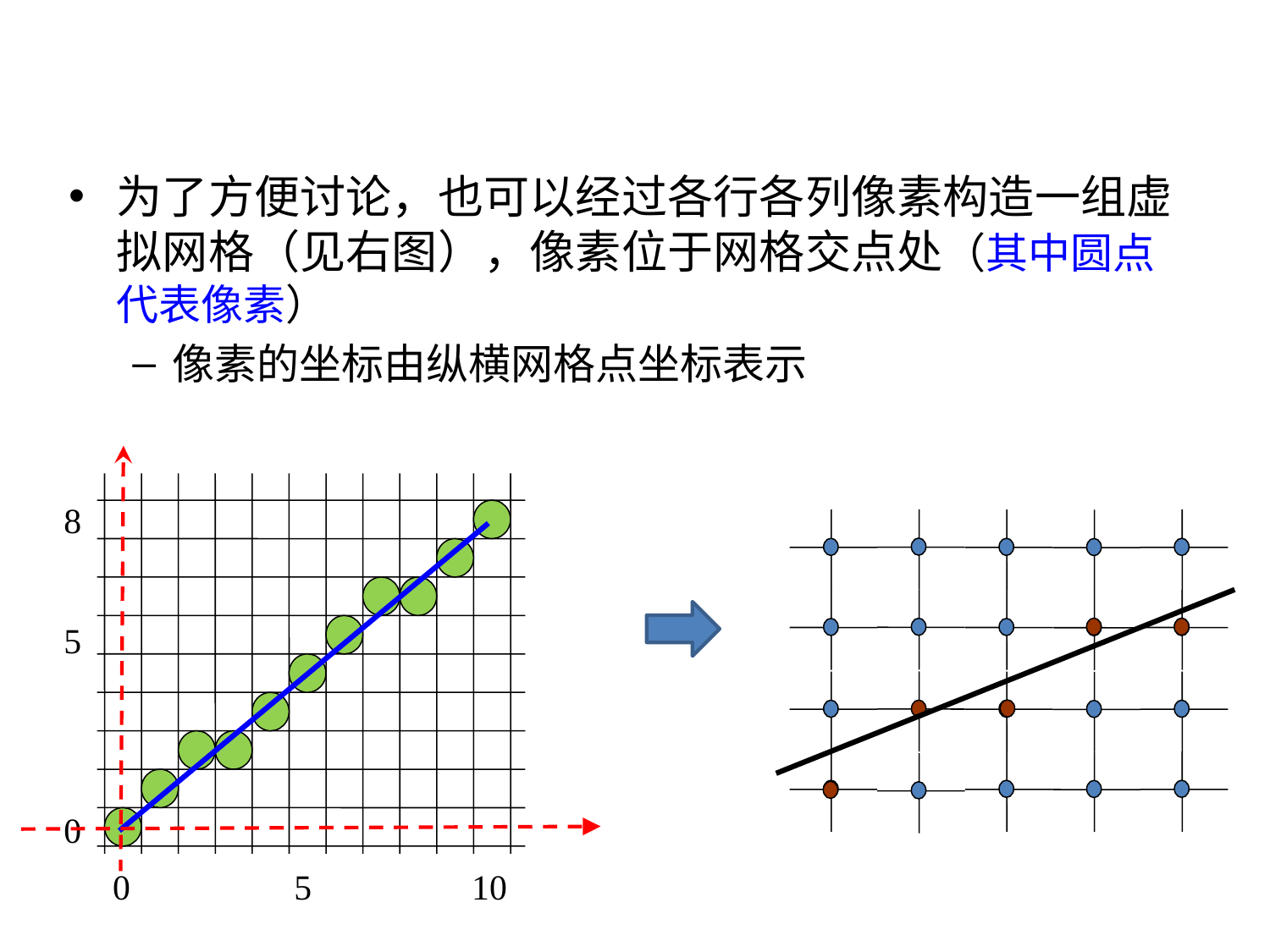

为了方便讨论，也可以经过各行各列像素构造一组虚拟网格（见右图），像素位于网格交点处（其中圆点代表像素）
像素的坐标由纵横网格点坐标表示

8

5

0

0
5
10